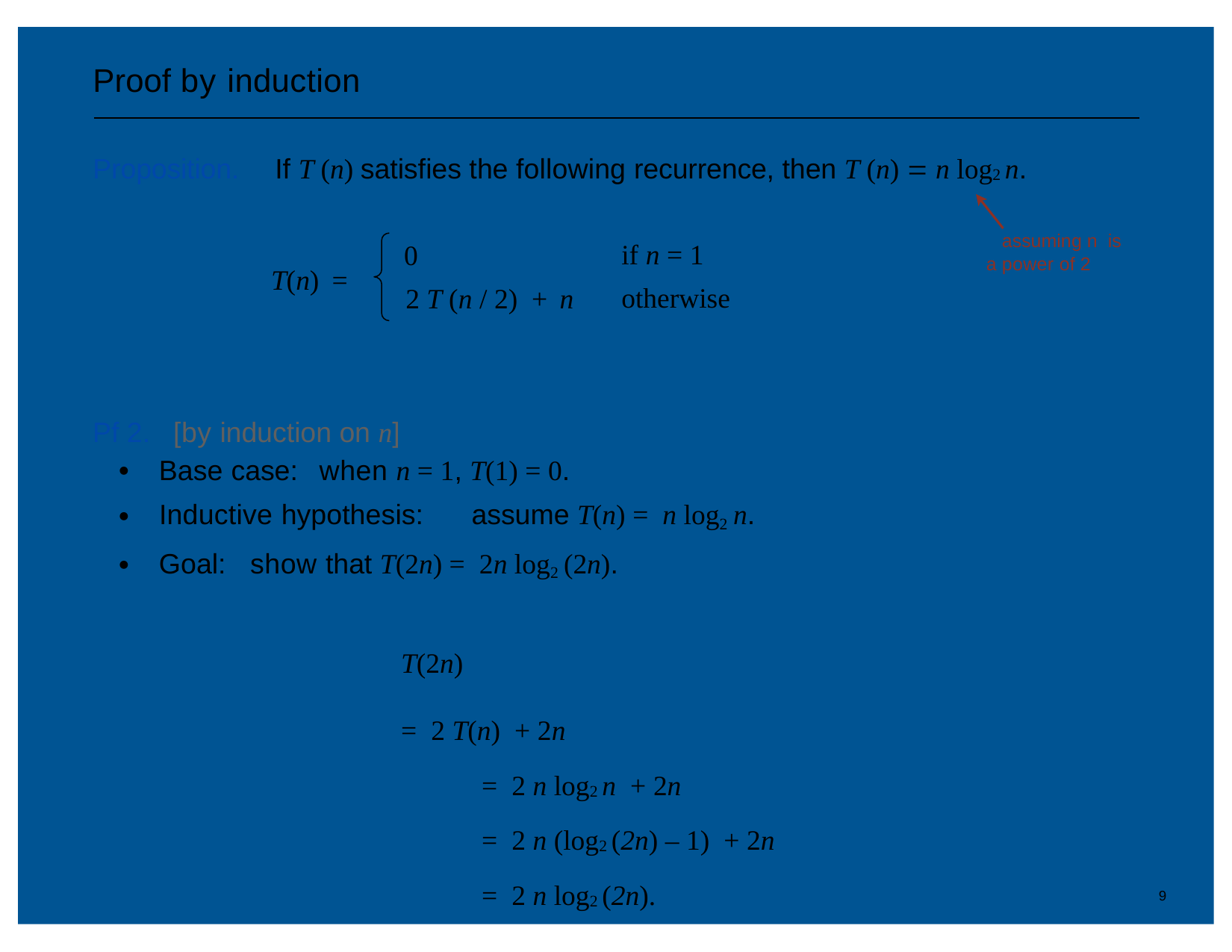

# Proof by induction

Proposition.	If T (n) satisfies the following recurrence, then T (n) = n log2 n.

if n = 1  otherwise
assuming n  is a power of 2

0
2 T (n / 2)  + n
T(n) =
Pf 2.	[by induction on n]
・Base case:	when n = 1, T(1) = 0.
・Inductive hypothesis:	assume T(n) =  n log2 n.
・Goal:	show that T(2n) =  2n log2 (2n).

T(2n)	=  2 T(n)  + 2n
=  2 n log2 n  + 2n
=  2 n (log2 (2n) – 1)  + 2n
=  2 n log2 (2n).	▪
9